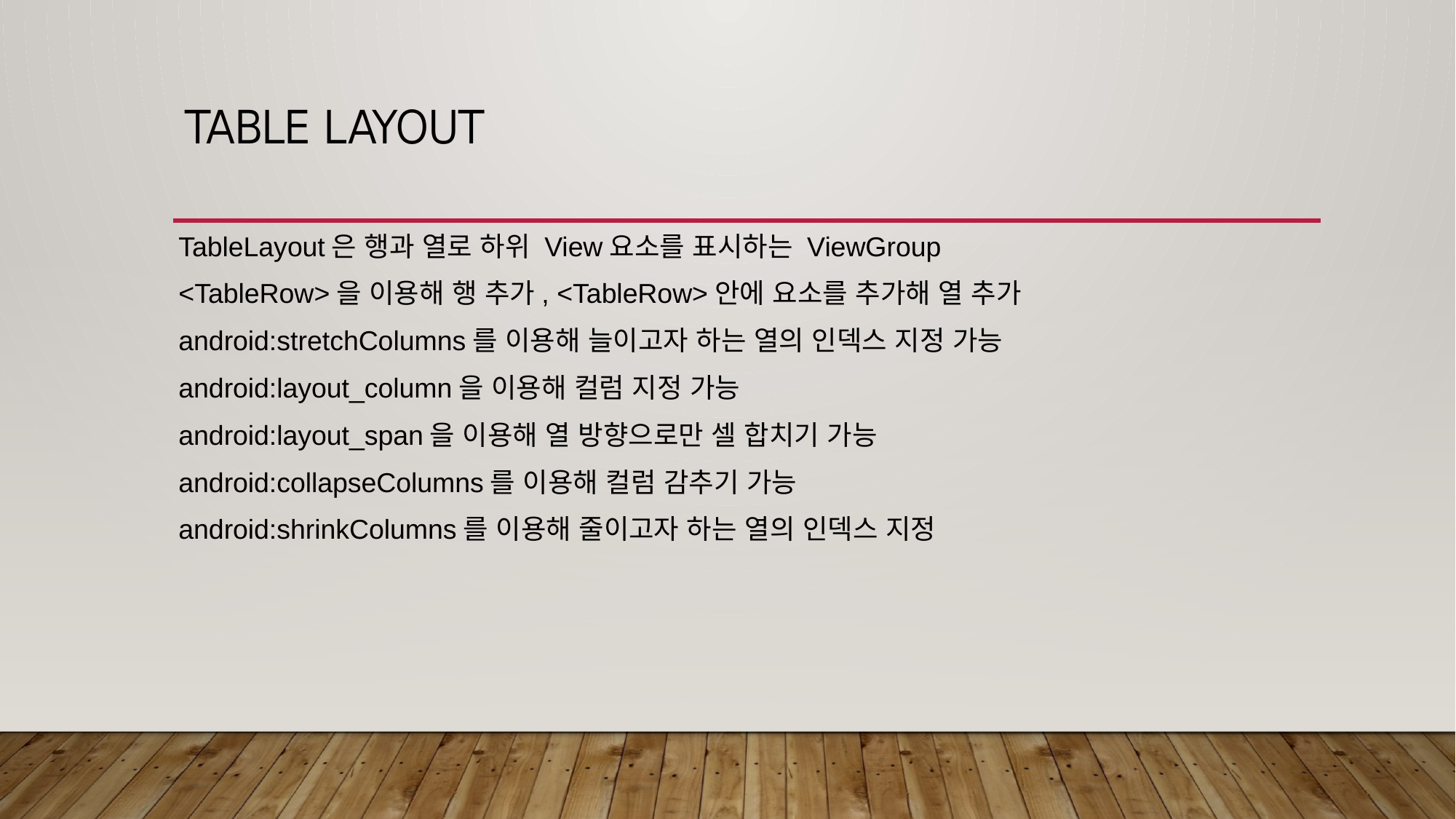

# Table layout
TableLayout은 행과 열로 하위 View요소를 표시하는 ViewGroup
<TableRow>을 이용해 행 추가, <TableRow>안에 요소를 추가해 열 추가
android:stretchColumns를 이용해 늘이고자 하는 열의 인덱스 지정 가능
android:layout_column을 이용해 컬럼 지정 가능
android:layout_span을 이용해 열 방향으로만 셀 합치기 가능
android:collapseColumns를 이용해 컬럼 감추기 가능
android:shrinkColumns를 이용해 줄이고자 하는 열의 인덱스 지정